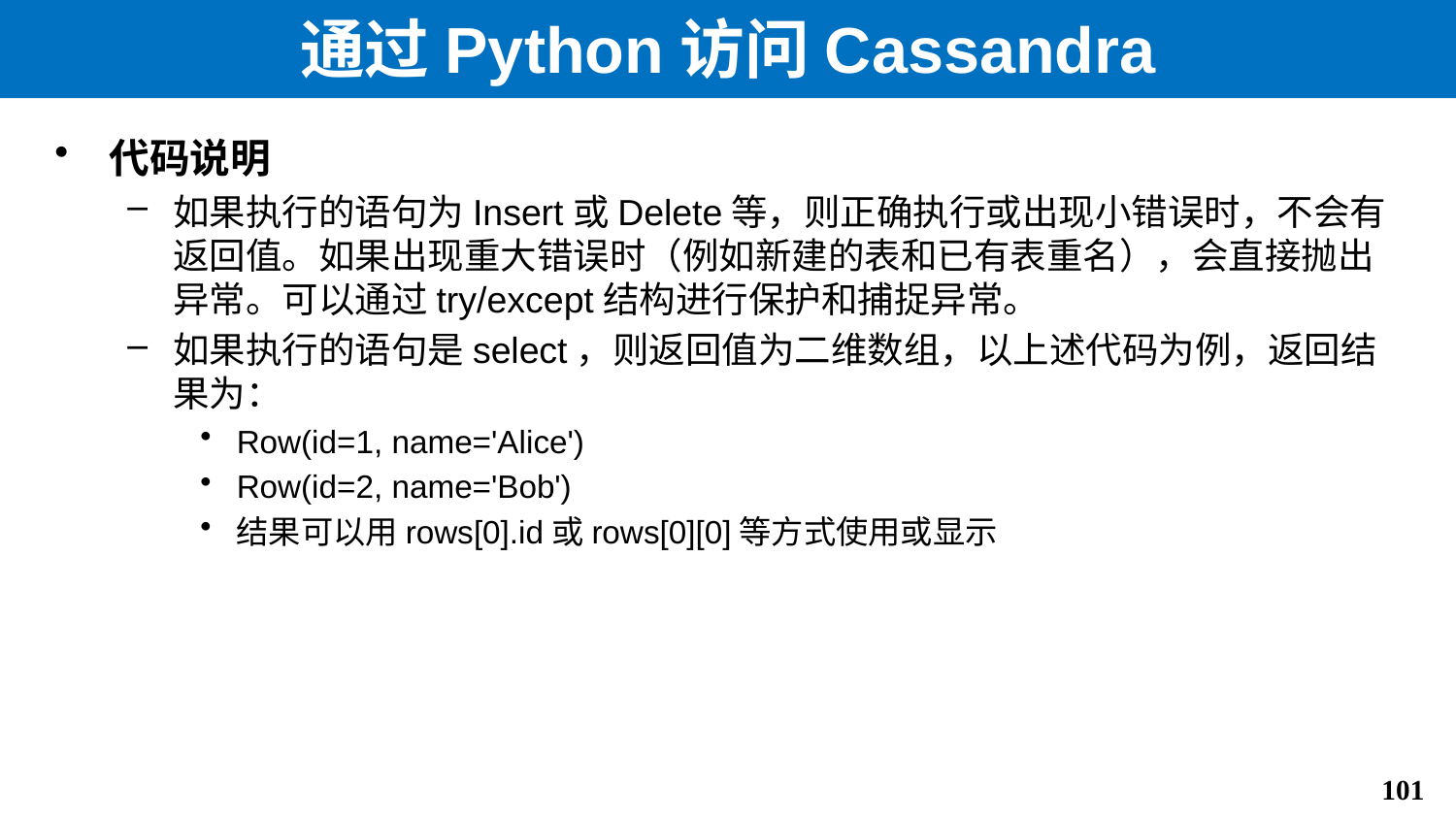

# 通过Python访问Cassandra
代码说明
如果执行的语句为Insert或Delete等，则正确执行或出现小错误时，不会有返回值。如果出现重大错误时（例如新建的表和已有表重名），会直接抛出异常。可以通过try/except结构进行保护和捕捉异常。
如果执行的语句是select，则返回值为二维数组，以上述代码为例，返回结果为：
Row(id=1, name='Alice')
Row(id=2, name='Bob')
结果可以用rows[0].id或rows[0][0]等方式使用或显示